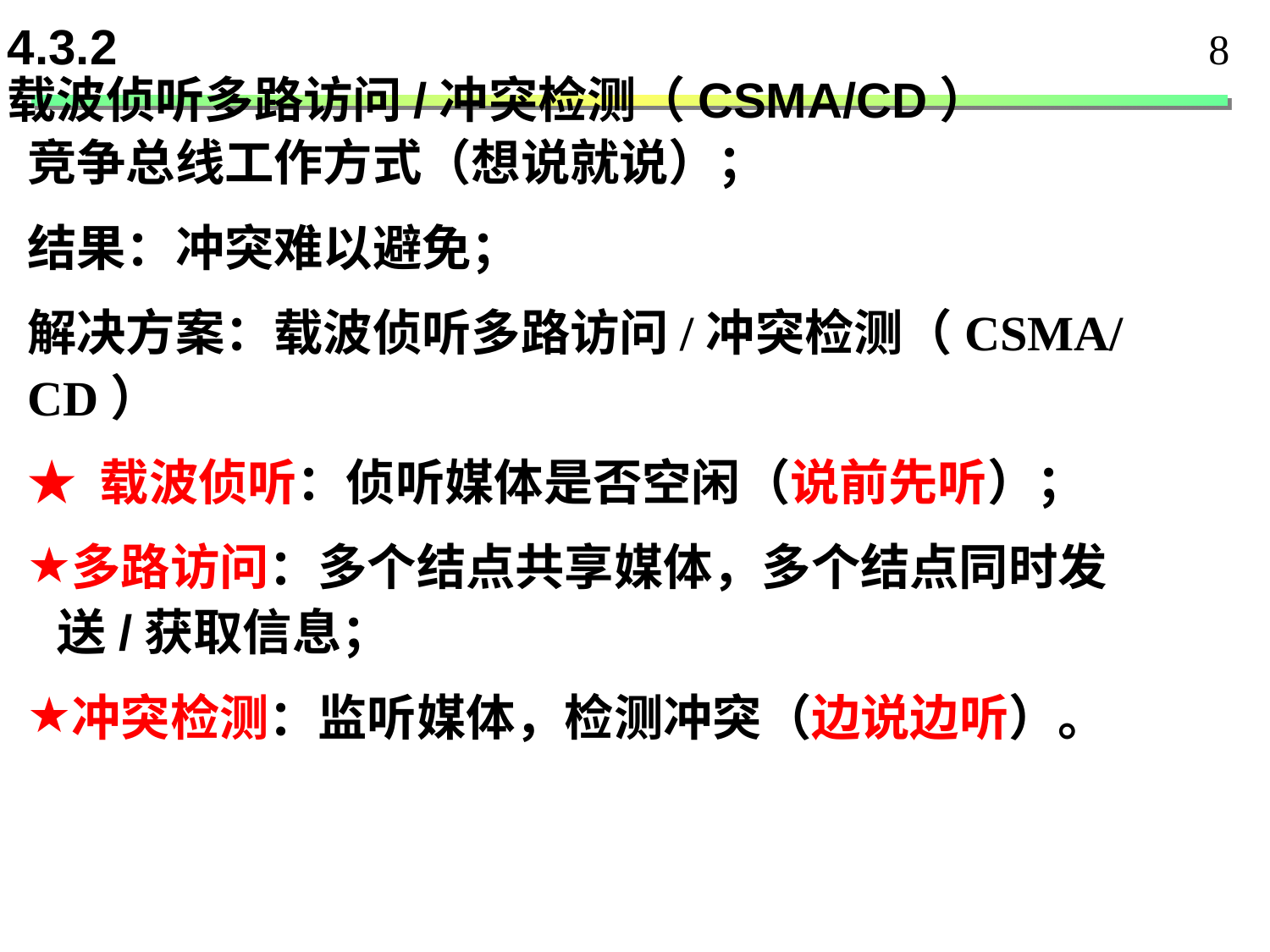

4.3.2 载波侦听多路访问/冲突检测（CSMA/CD）
8

竞争总线工作方式（想说就说）；
结果：冲突难以避免；
解决方案：载波侦听多路访问/冲突检测（CSMA/CD）
★ 载波侦听：侦听媒体是否空闲（说前先听）；
多路访问：多个结点共享媒体，多个结点同时发送/获取信息；
冲突检测：监听媒体，检测冲突（边说边听）。